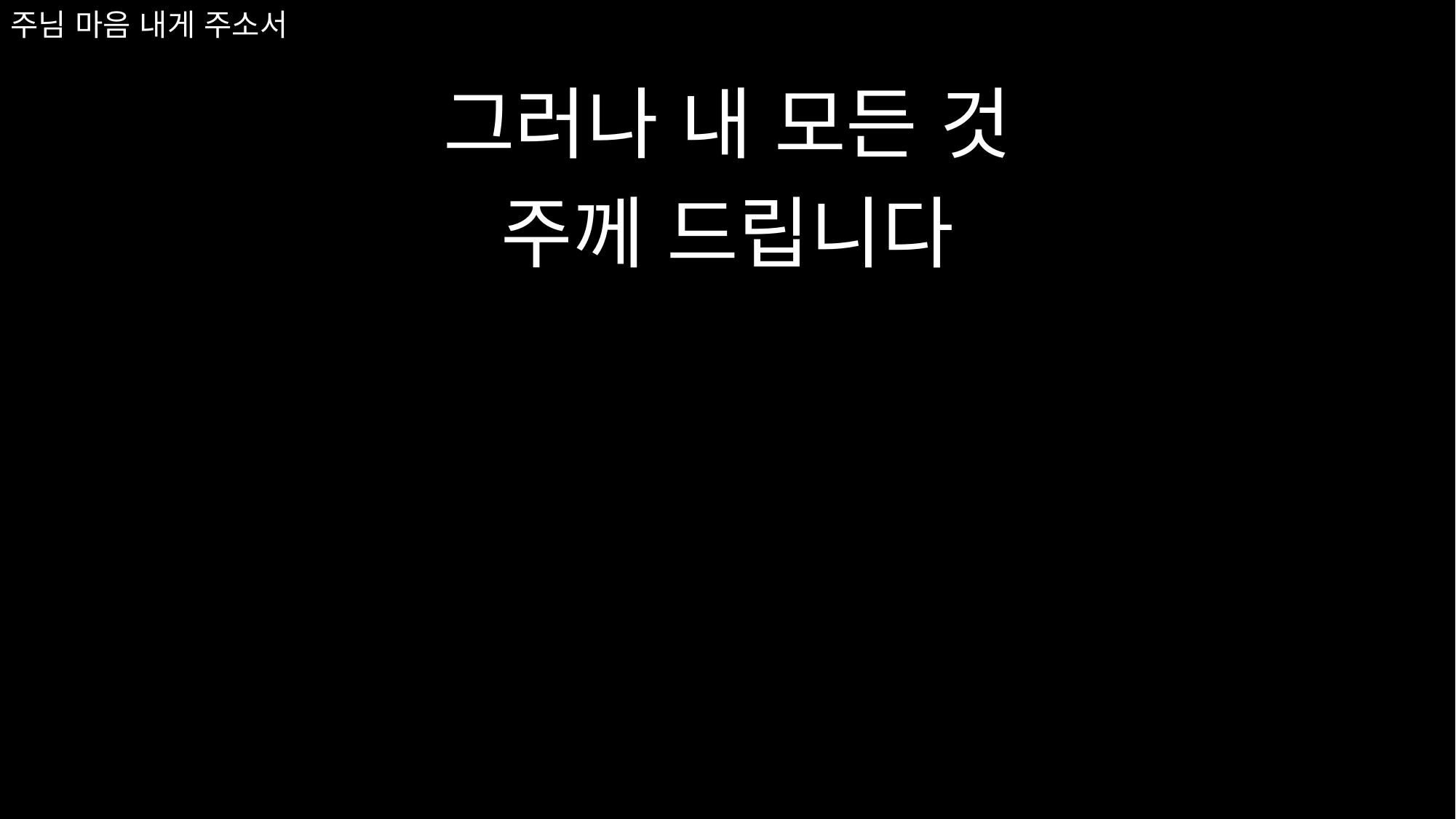

# 주님 마음 내게 주소서
그러나 내 모든 것
주께 드립니다